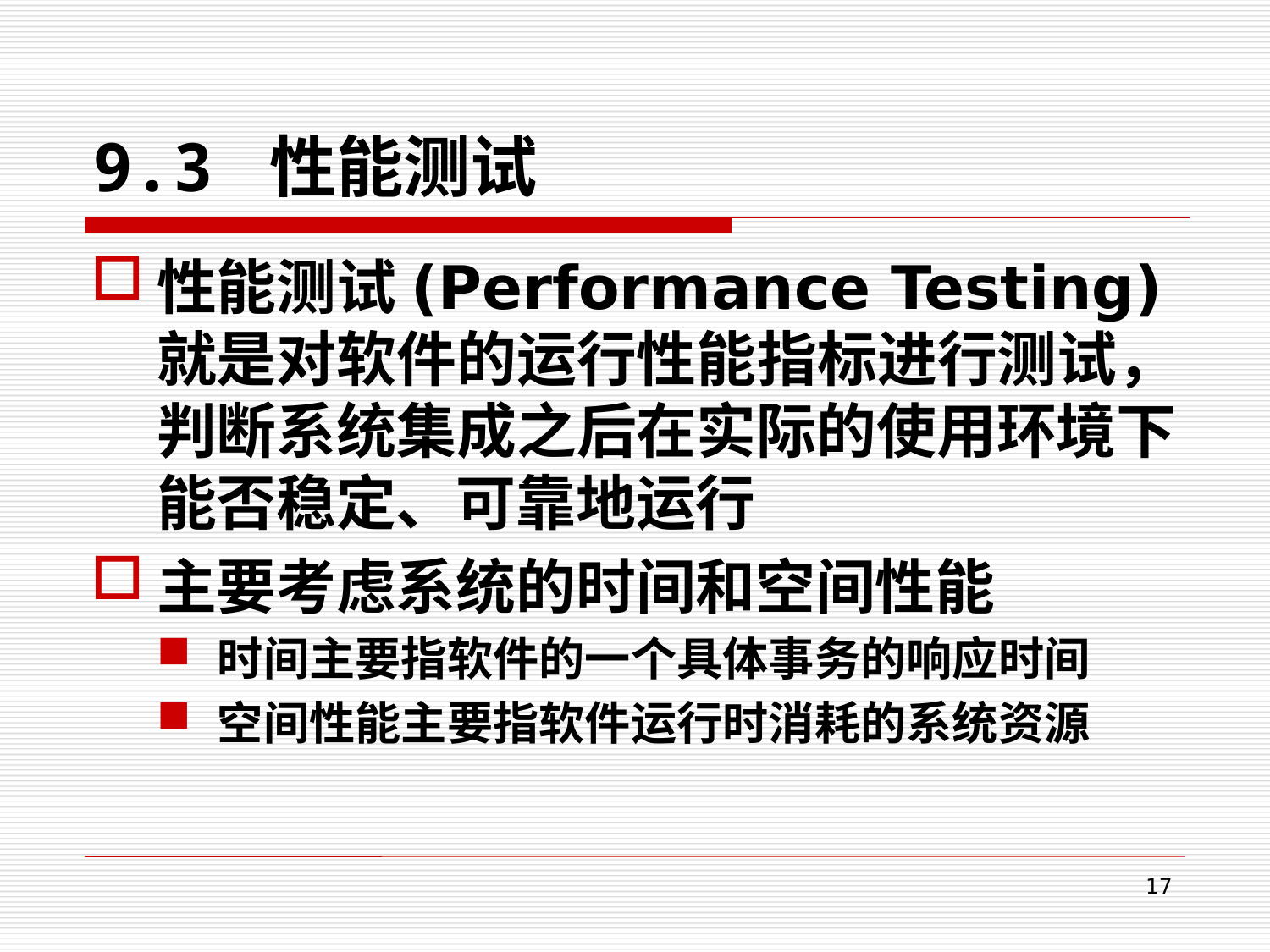

9.3 性能测试
性能测试(Performance Testing)就是对软件的运行性能指标进行测试，判断系统集成之后在实际的使用环境下能否稳定、可靠地运行
主要考虑系统的时间和空间性能
时间主要指软件的一个具体事务的响应时间
空间性能主要指软件运行时消耗的系统资源
17